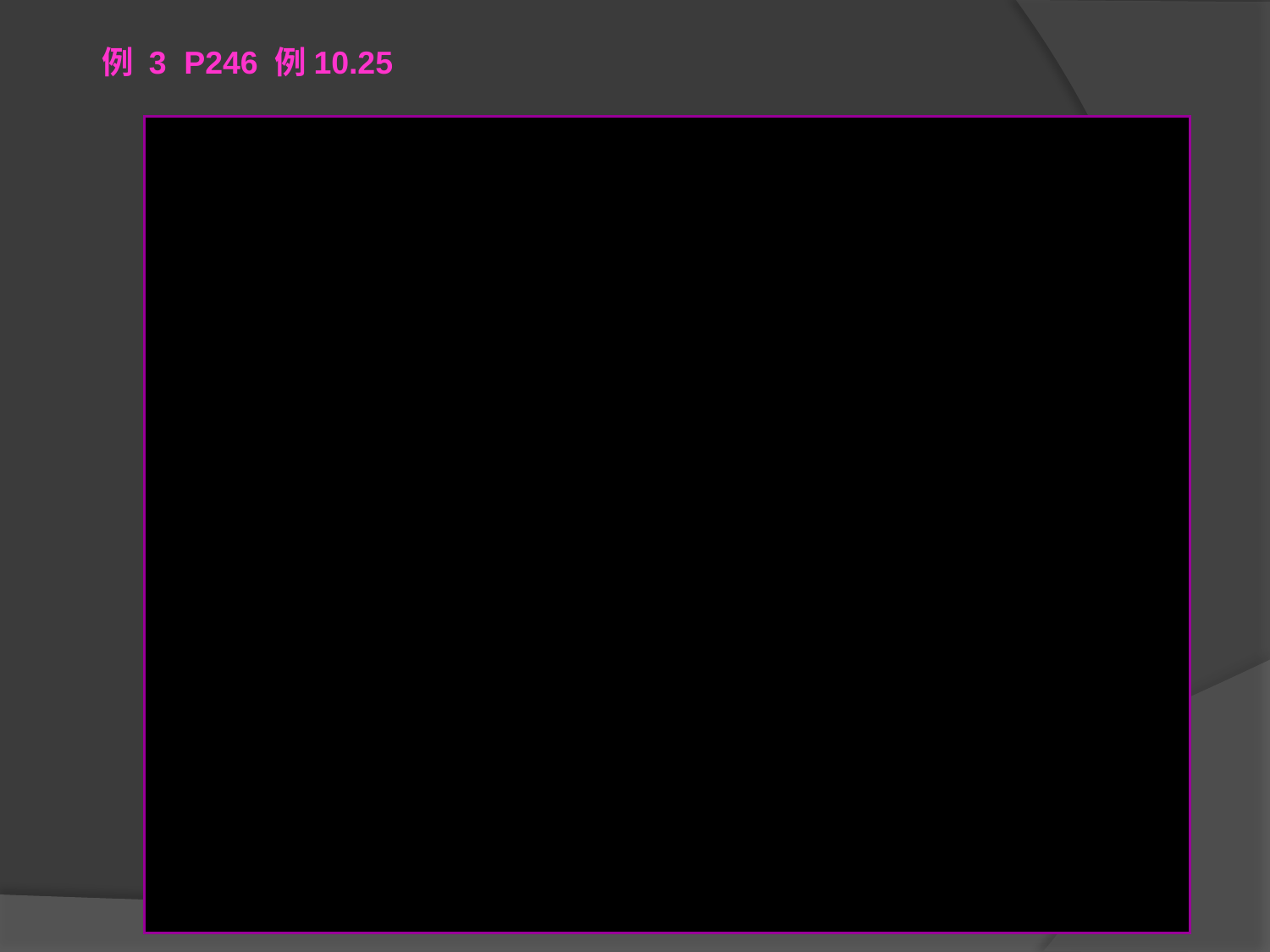

例 3  P246 例10.25
 main()
 { float score[ ][4]={ {60,70,80,90},{56,89,67,88},{34,78,90,66}};
   float *search(float (*pointer)[4],int n);
   float *p;
   int i,m;
   printf(“enter the number of student:”);
   scanf(“%d”,&m);
   printf(“The scores of No.%d are: \n”,m);
   p=search(score,m);
   for (i=0;i<4;i++)
      printf(“%5.2f\t”,*(p+i));
   getch();
  }
  float *search(float (*pointer)[4],int n)
  { float *pt;
    pt=*(pointer+n);
    return(pt);
  }